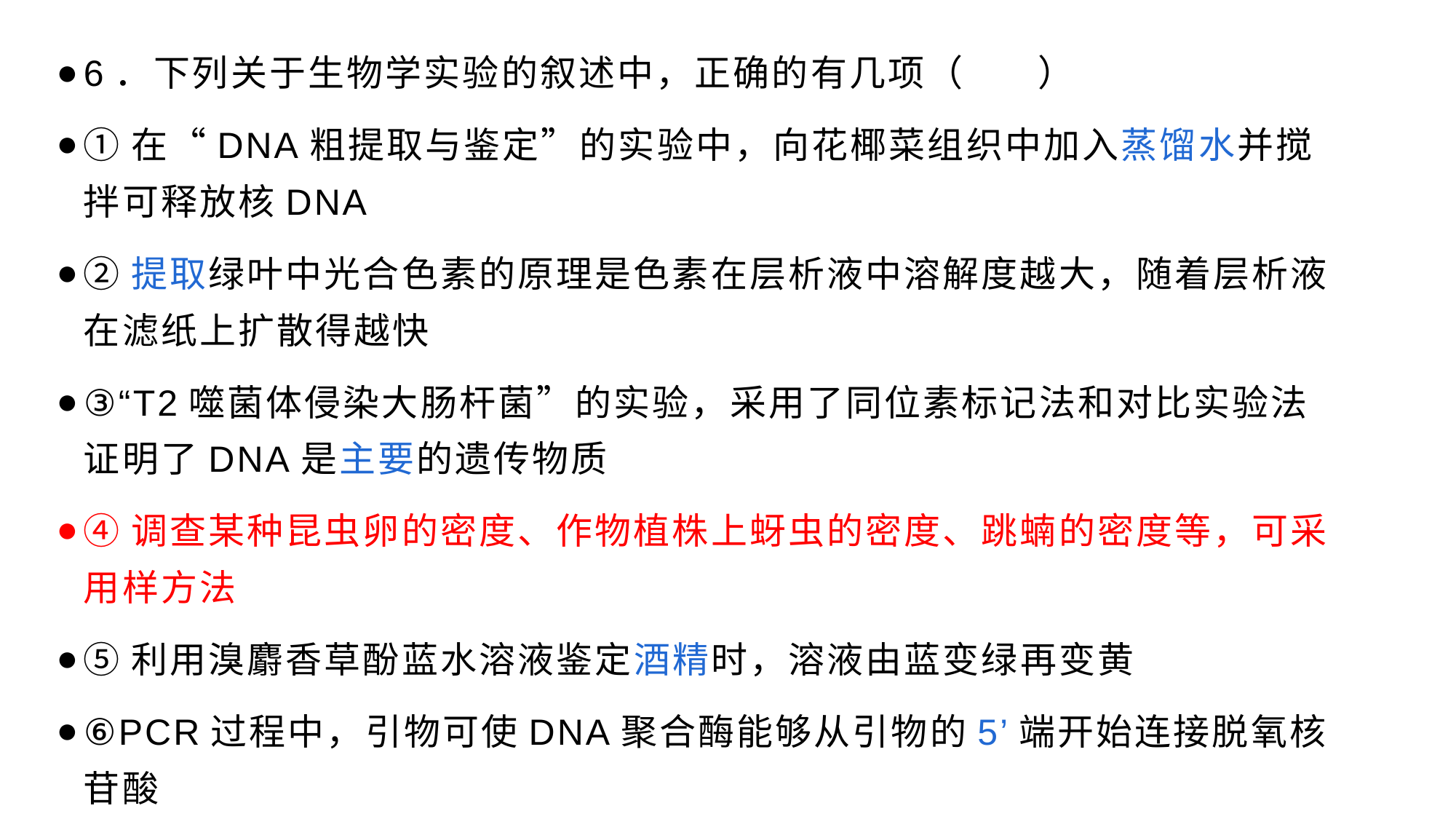

6．下列关于生物学实验的叙述中，正确的有几项（       ）
①在“DNA粗提取与鉴定”的实验中，向花椰菜组织中加入蒸馏水并搅拌可释放核DNA
②提取绿叶中光合色素的原理是色素在层析液中溶解度越大，随着层析液在滤纸上扩散得越快
③“T2噬菌体侵染大肠杆菌”的实验，采用了同位素标记法和对比实验法证明了DNA是主要的遗传物质
④调查某种昆虫卵的密度、作物植株上蚜虫的密度、跳蝻的密度等，可采用样方法
⑤利用溴麝香草酚蓝水溶液鉴定酒精时，溶液由蓝变绿再变黄
⑥PCR过程中，引物可使DNA聚合酶能够从引物的5’端开始连接脱氧核苷酸
A．1项	B．2项	C．3项	D．4项